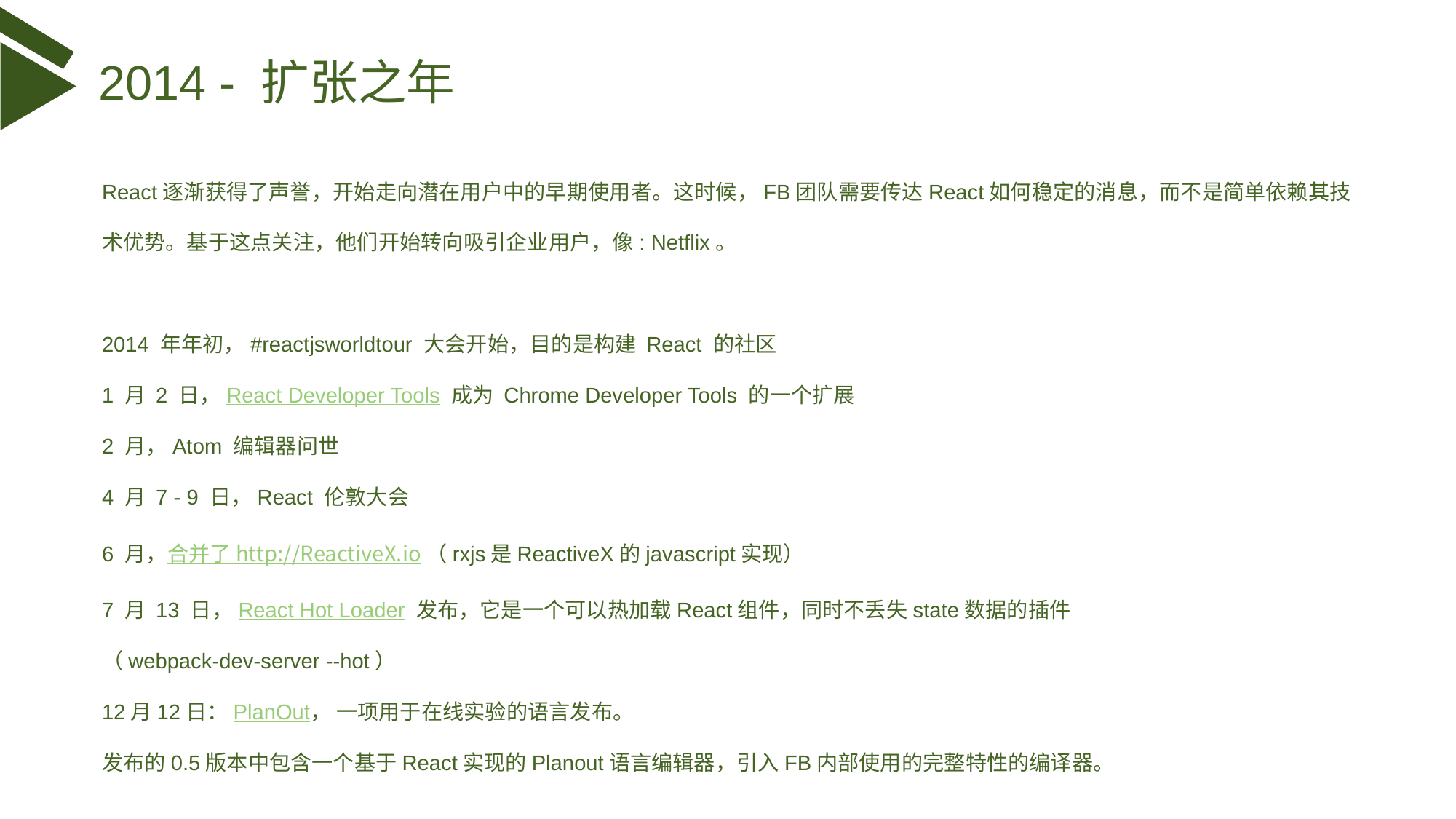

2014 - 扩张之年

React逐渐获得了声誉，开始走向潜在用户中的早期使用者。这时候，FB团队需要传达React如何稳定的消息，而不是简单依赖其技术优势。基于这点关注，他们开始转向吸引企业用户，像: Netflix。

2014 年年初，#reactjsworldtour 大会开始，目的是构建 React 的社区
1 月 2 日，React Developer Tools 成为 Chrome Developer Tools 的一个扩展
2 月，Atom 编辑器问世
4 月 7 - 9 日，React 伦敦大会
6 月，合并了 http://ReactiveX.io （rxjs是ReactiveX的javascript实现）
7 月 13 日，React Hot Loader 发布，它是一个可以热加载React组件，同时不丢失state数据的插件
（webpack-dev-server --hot）
12月12日：PlanOut， 一项用于在线实验的语言发布。
发布的0.5版本中包含一个基于React实现的Planout语言编辑器，引入FB内部使用的完整特性的编译器。